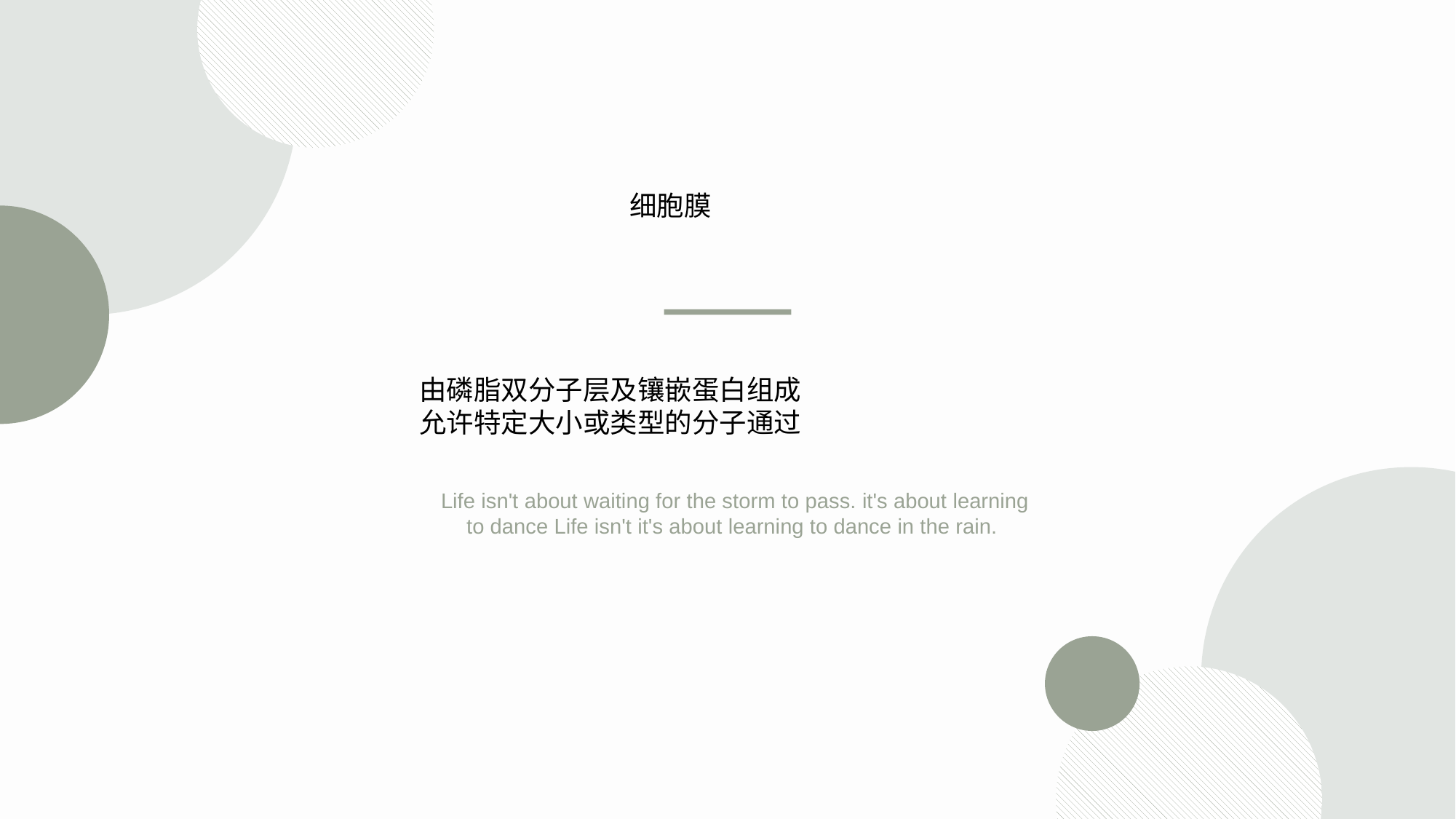

细胞膜

由磷脂双分子层及镶嵌蛋白组成
允许特定大小或类型的分子通过

 Life isn't about waiting for the storm to pass. it's about learning to dance Life isn't it's about learning to dance in the rain.